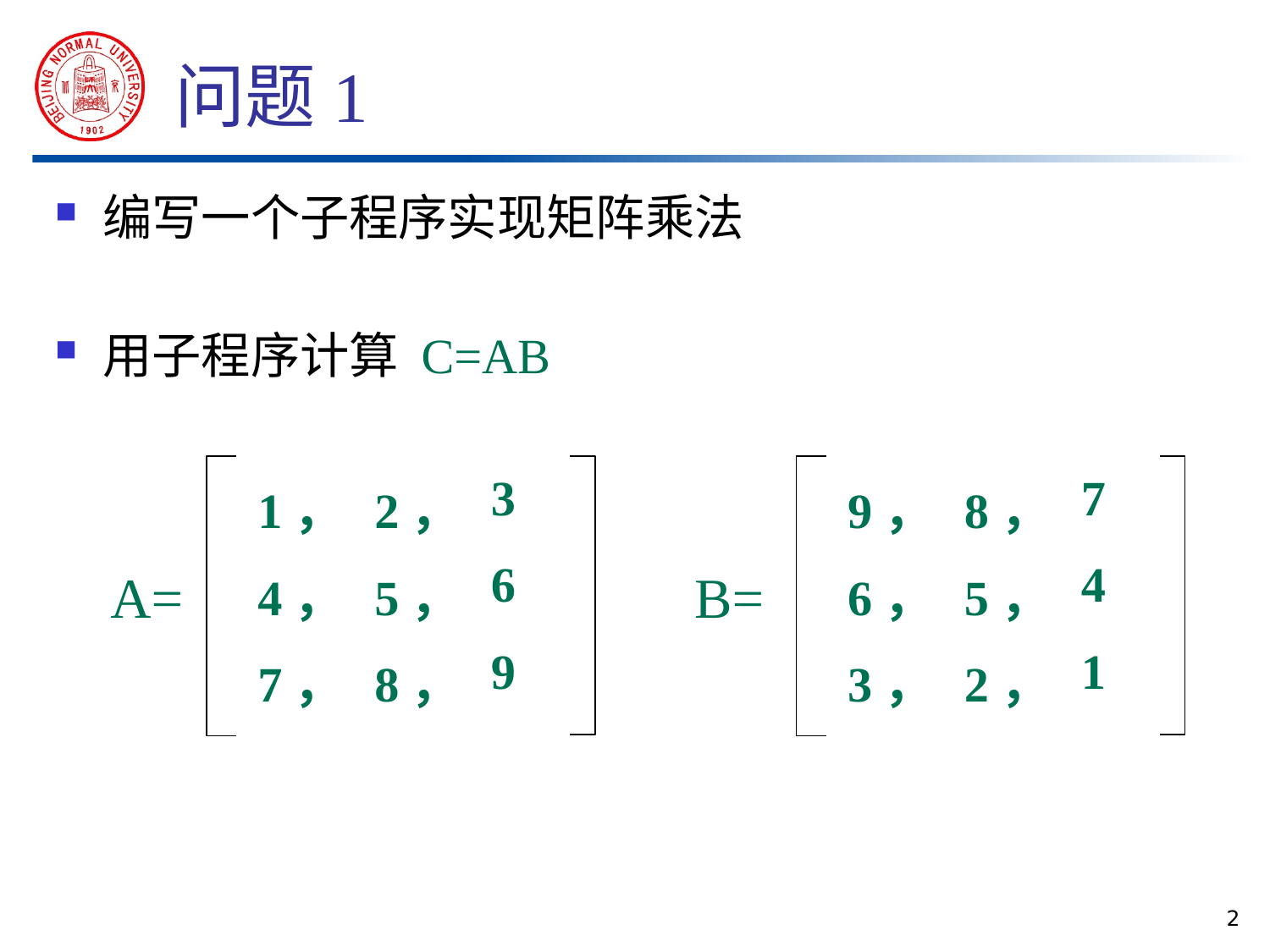

# 问题1
编写一个子程序实现矩阵乘法

用子程序计算 C=AB

| 1， | 2， | 3 |
| --- | --- | --- |
| 4， | 5， | 6 |
| 7， | 8， | 9 |
| 9， | 8， | 7 |
| --- | --- | --- |
| 6， | 5， | 4 |
| 3， | 2， | 1 |
A=
B=